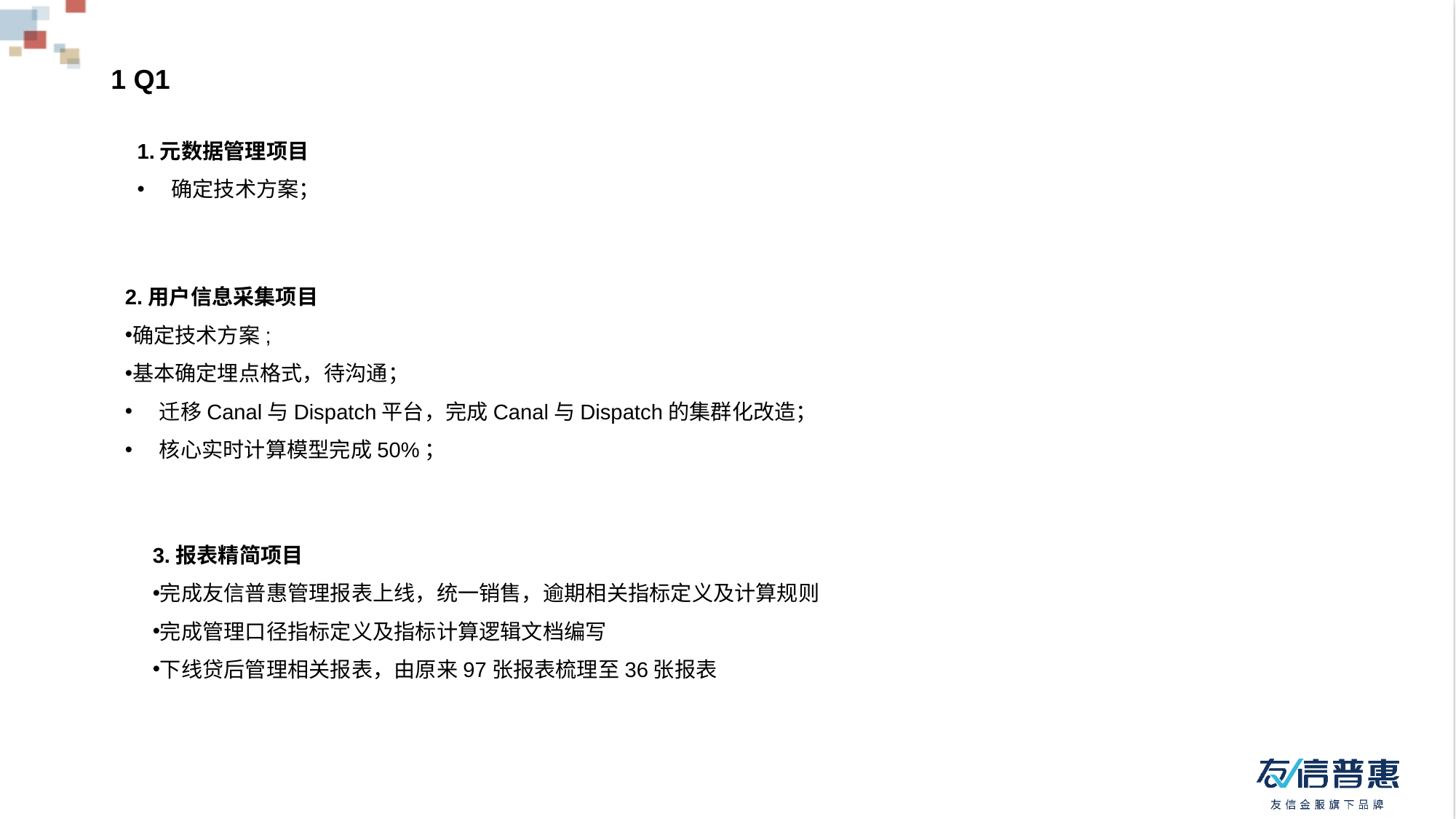

1 Q1
1.元数据管理项目
确定技术方案；
2.用户信息采集项目
确定技术方案;
基本确定埋点格式，待沟通；
迁移Canal与Dispatch平台，完成Canal与Dispatch的集群化改造；
核心实时计算模型完成50%；
3.报表精简项目
完成友信普惠管理报表上线，统一销售，逾期相关指标定义及计算规则
完成管理口径指标定义及指标计算逻辑文档编写
下线贷后管理相关报表，由原来97张报表梳理至36张报表